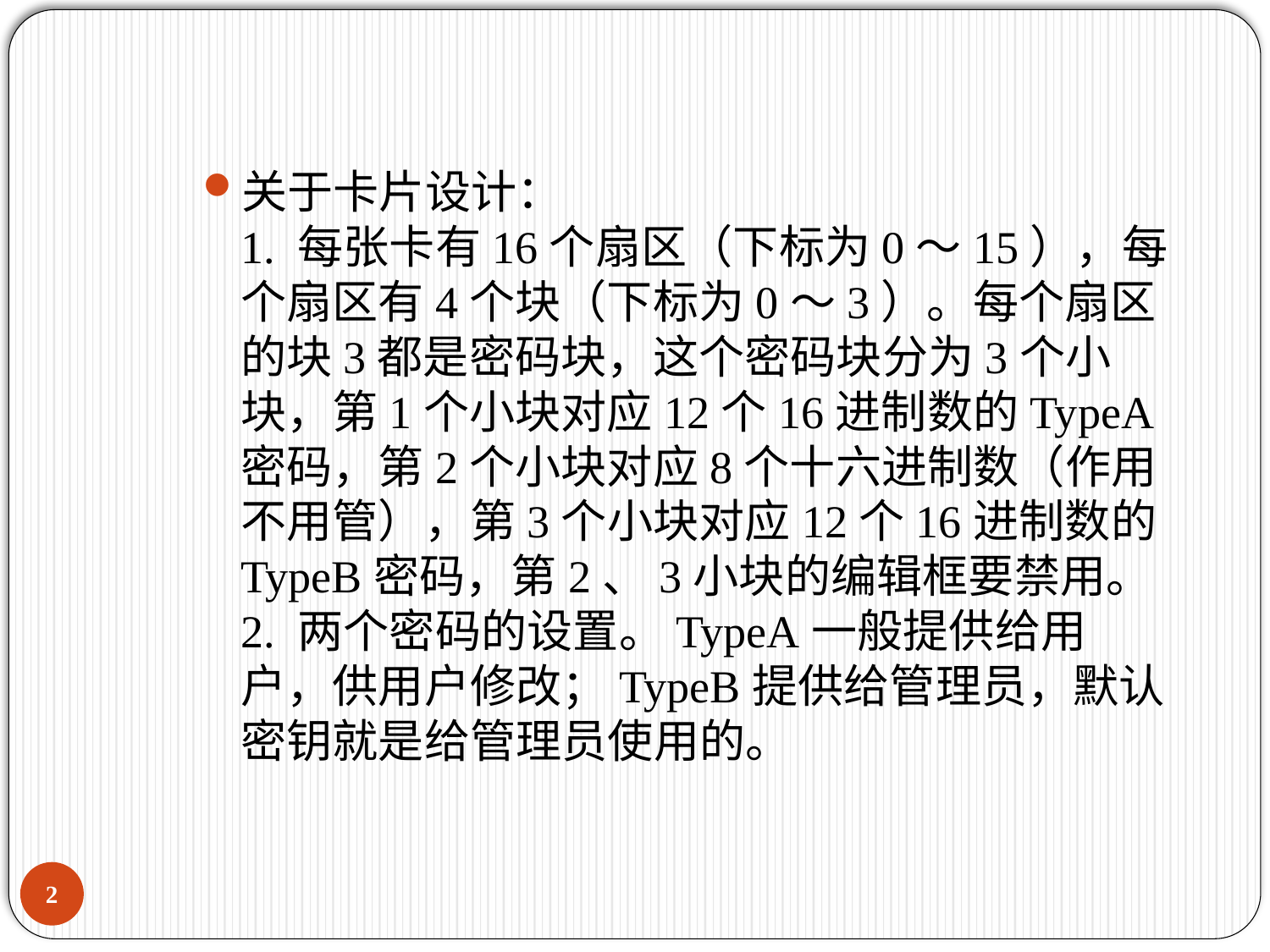

关于卡片设计：
1. 每张卡有16个扇区（下标为0～15），每个扇区有4个块（下标为0～3）。每个扇区的块3都是密码块，这个密码块分为3个小块，第1个小块对应12个16进制数的TypeA密码，第2个小块对应8个十六进制数（作用不用管），第3个小块对应12个16进制数的TypeB密码，第2、3小块的编辑框要禁用。
2. 两个密码的设置。TypeA一般提供给用户，供用户修改；TypeB提供给管理员，默认密钥就是给管理员使用的。

2